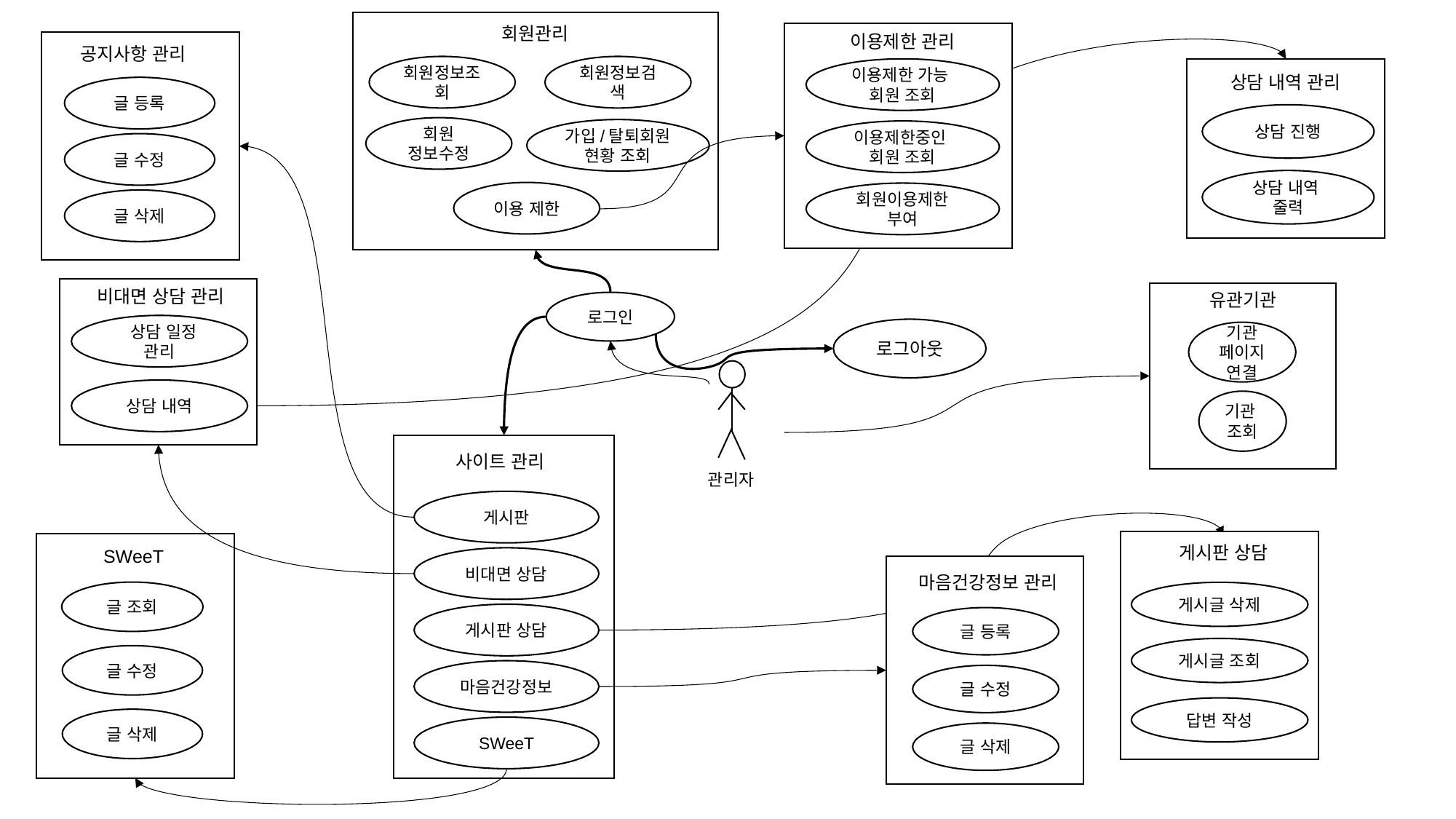

회원관리
회원정보조회
회원정보검색
회원 정보수정
이용 제한
가입/탈퇴회원 현황 조회

이용제한 관리
이용제한 가능
회원 조회
이용제한중인
회원 조회
회원이용제한 부여

공지사항 관리
글 등록
글 수정
글 삭제

상담 내역 관리
상담 진행
상담 내역
줄력

비대면 상담 관리
 상담 일정
관리
상담 내역
유관기관
기관
페이지
연결
기관
조회
로그인
로그아웃

관리자

사이트 관리
게시판
비대면 상담
게시판 상담
마음건강정보
SWeeT

게시판 상담
게시글 삭제
게시글 조회
답변 작성

SWeeT
글 조회
글 수정
글 삭제

마음건강정보 관리
글 등록
글 수정
글 삭제